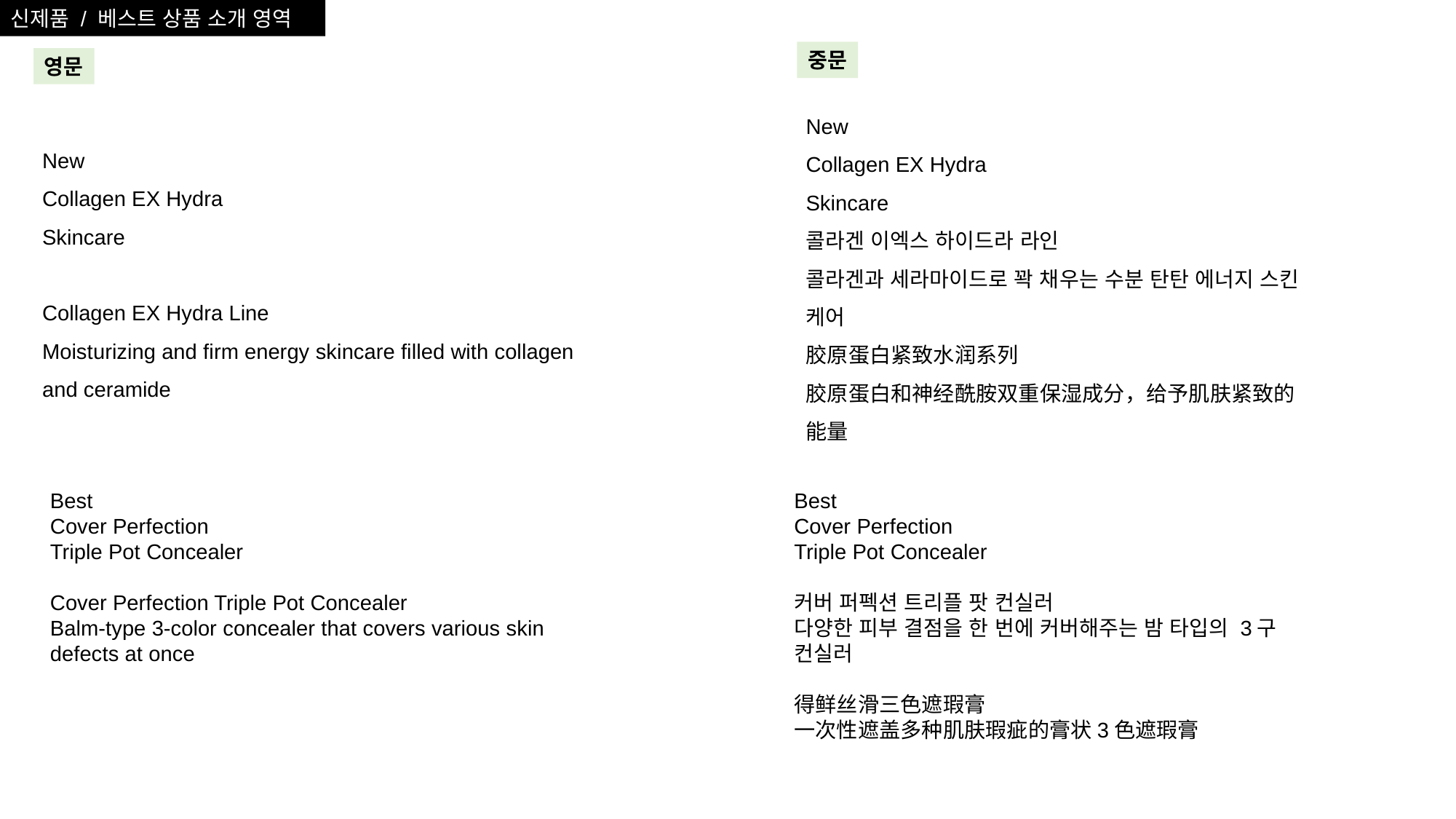

신제품 / 베스트 상품 소개 영역
중문
영문
New
Collagen EX Hydra
Skincare
콜라겐 이엑스 하이드라 라인
콜라겐과 세라마이드로 꽉 채우는 수분 탄탄 에너지 스킨 케어
胶原蛋白紧致水润系列
胶原蛋白和神经酰胺双重保湿成分，给予肌肤紧致的能量
New
Collagen EX Hydra
Skincare

Collagen EX Hydra Line
Moisturizing and firm energy skincare filled with collagen and ceramide
Best
Cover Perfection
Triple Pot Concealer

Cover Perfection Triple Pot Concealer
Balm-type 3-color concealer that covers various skin defects at once
Best
Cover Perfection
Triple Pot Concealer

커버 퍼펙션 트리플 팟 컨실러
다양한 피부 결점을 한 번에 커버해주는 밤 타입의 3구 컨실러

得鲜丝滑三色遮瑕膏
一次性遮盖多种肌肤瑕疵的膏状3色遮瑕膏